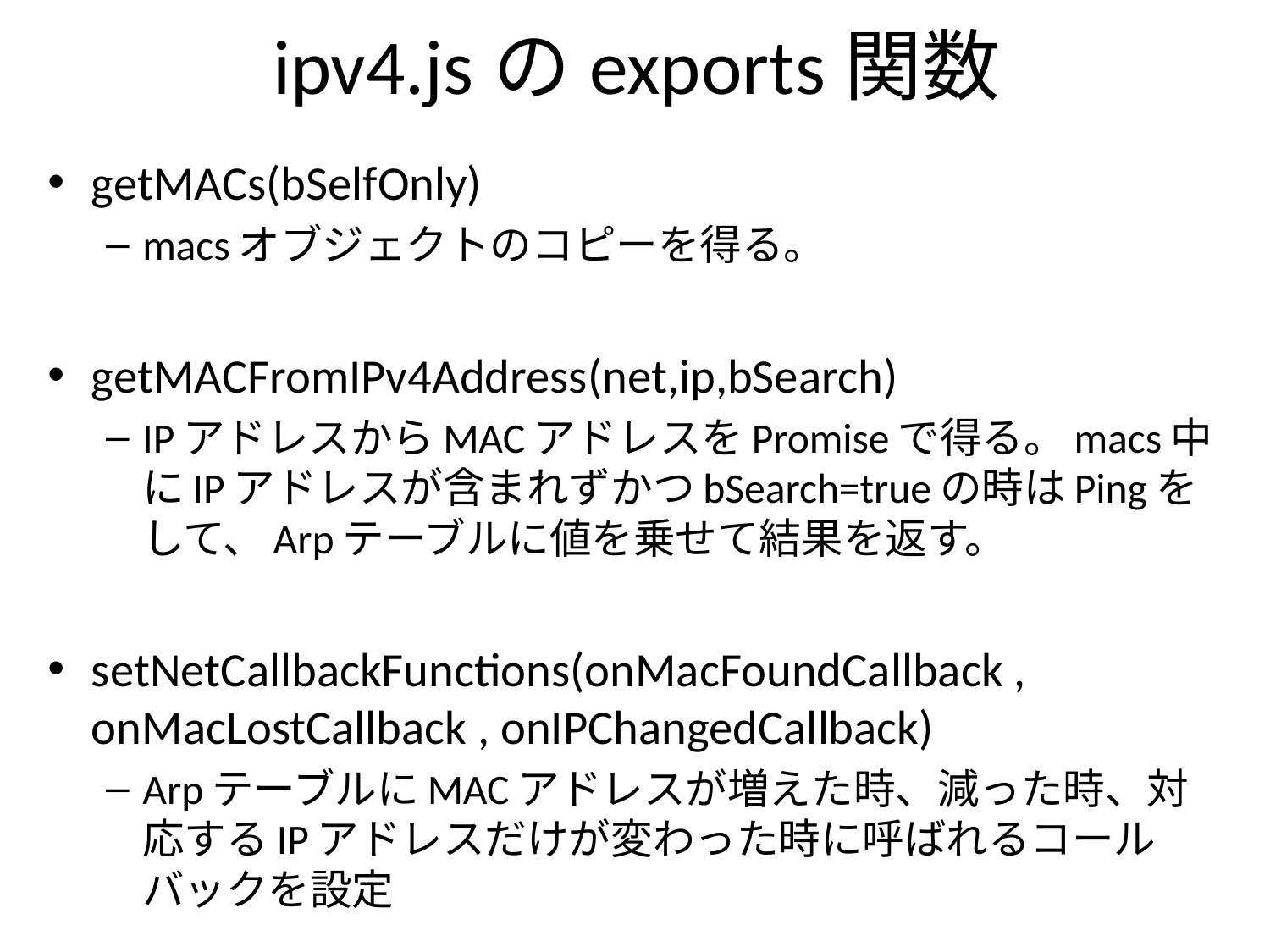

# ipv4.jsのexports関数
getMACs(bSelfOnly)
macsオブジェクトのコピーを得る。

getMACFromIPv4Address(net,ip,bSearch)
IPアドレスからMACアドレスをPromiseで得る。macs中にIPアドレスが含まれずかつbSearch=trueの時はPingをして、Arpテーブルに値を乗せて結果を返す。

setNetCallbackFunctions(onMacFoundCallback , onMacLostCallback , onIPChangedCallback)
ArpテーブルにMACアドレスが増えた時、減った時、対応するIPアドレスだけが変わった時に呼ばれるコールバックを設定